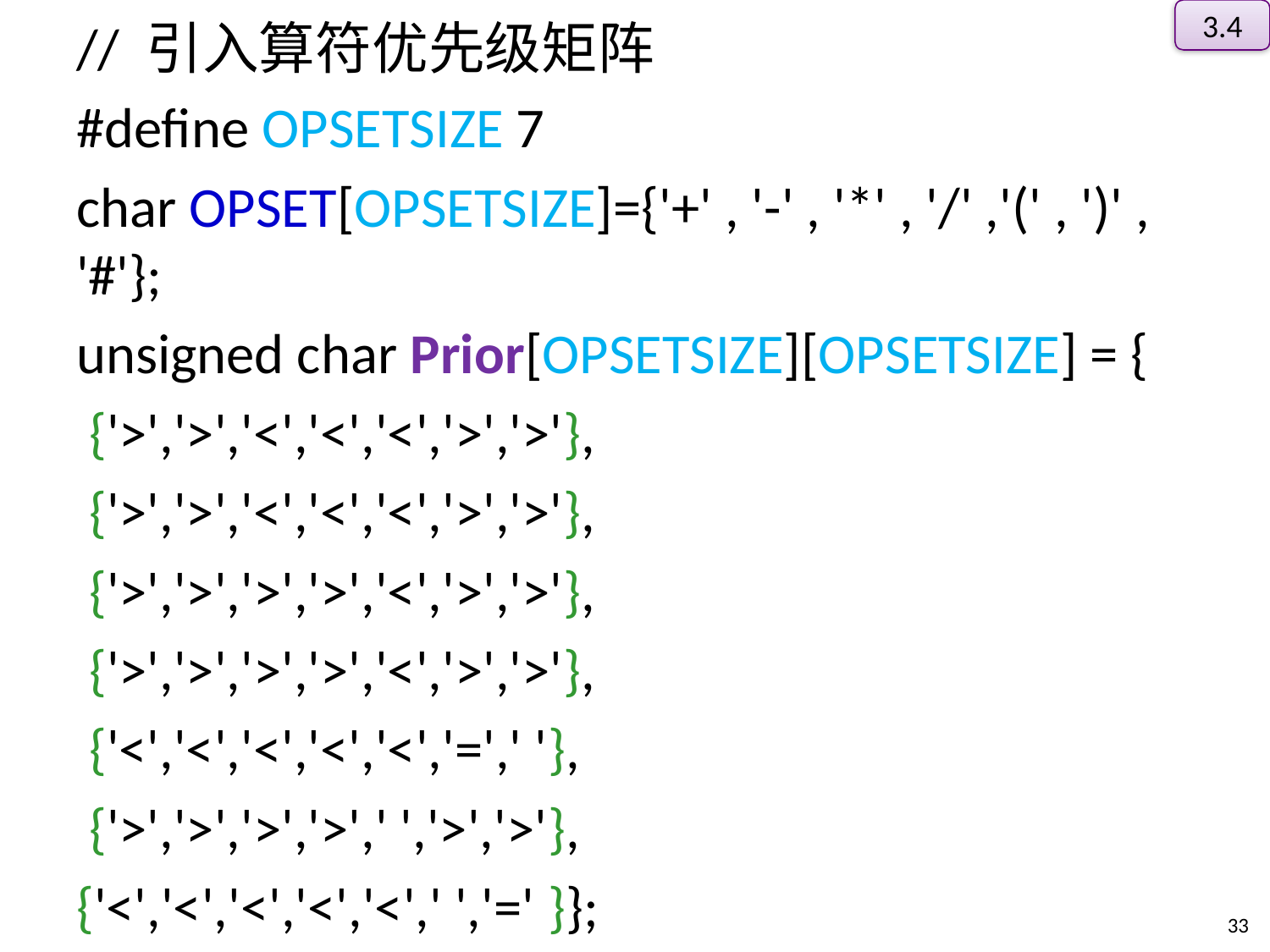

3.4
# // 引入算符优先级矩阵
#define OPSETSIZE 7
char OPSET[OPSETSIZE]={'+' , '-' , '*' , '/' ,'(' , ')' , '#'};
unsigned char Prior[OPSETSIZE][OPSETSIZE] = {
 {'>','>','<','<','<','>','>'},
 {'>','>','<','<','<','>','>'},
 {'>','>','>','>','<','>','>'},
 {'>','>','>','>','<','>','>'},
 {'<','<','<','<','<','=',' '},
 {'>','>','>','>',' ','>','>'},
{'<','<','<','<','<',' ','=' }};
33